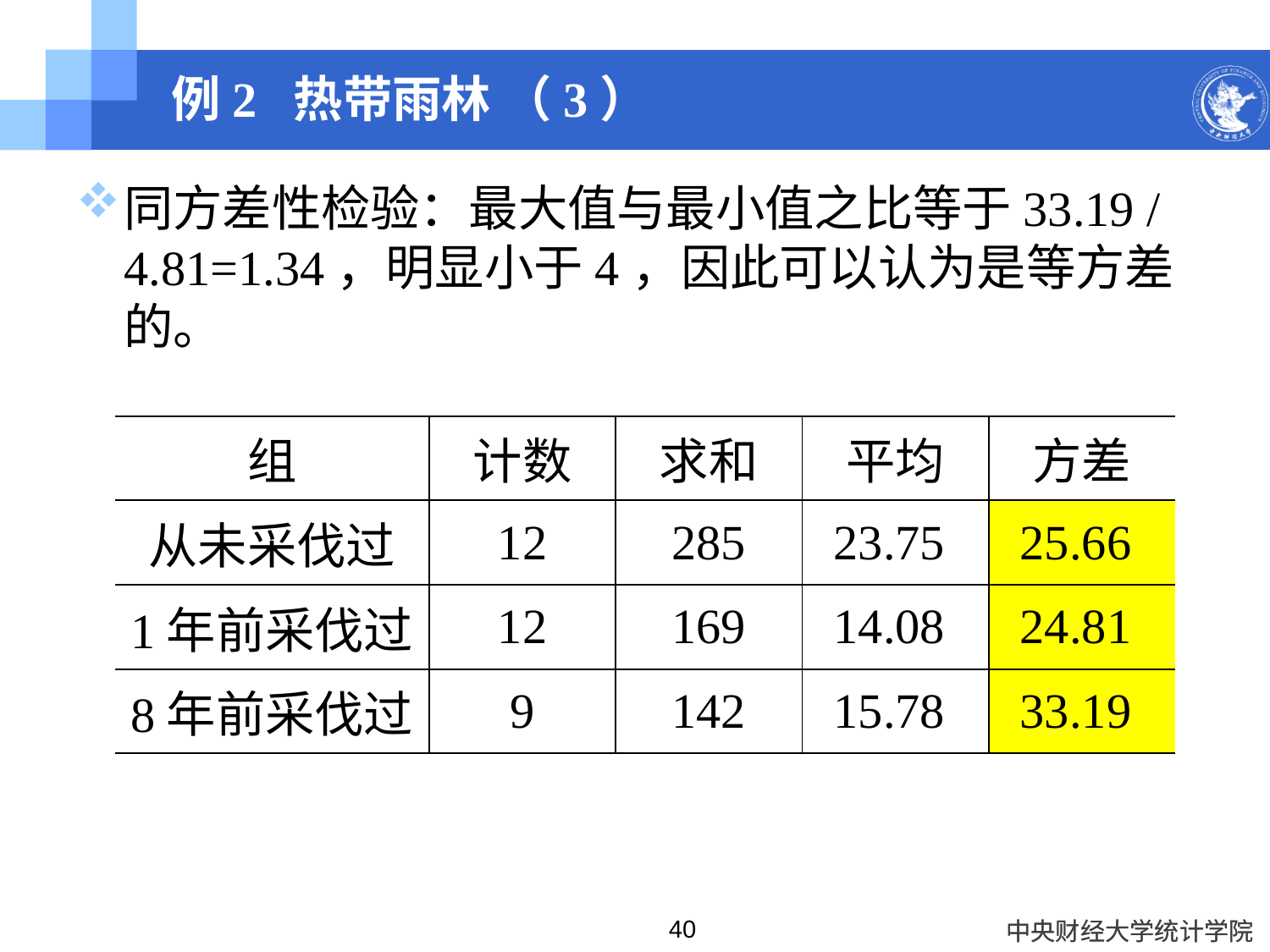

# 例2  热带雨林 （3）
同方差性检验：最大值与最小值之比等于33.19 / 4.81=1.34，明显小于4，因此可以认为是等方差的。
| 组 | 计数 | 求和 | 平均 | 方差 |
| --- | --- | --- | --- | --- |
| 从未采伐过 | 12 | 285 | 23.75 | 25.66 |
| 1年前采伐过 | 12 | 169 | 14.08 | 24.81 |
| 8年前采伐过 | 9 | 142 | 15.78 | 33.19 |
40